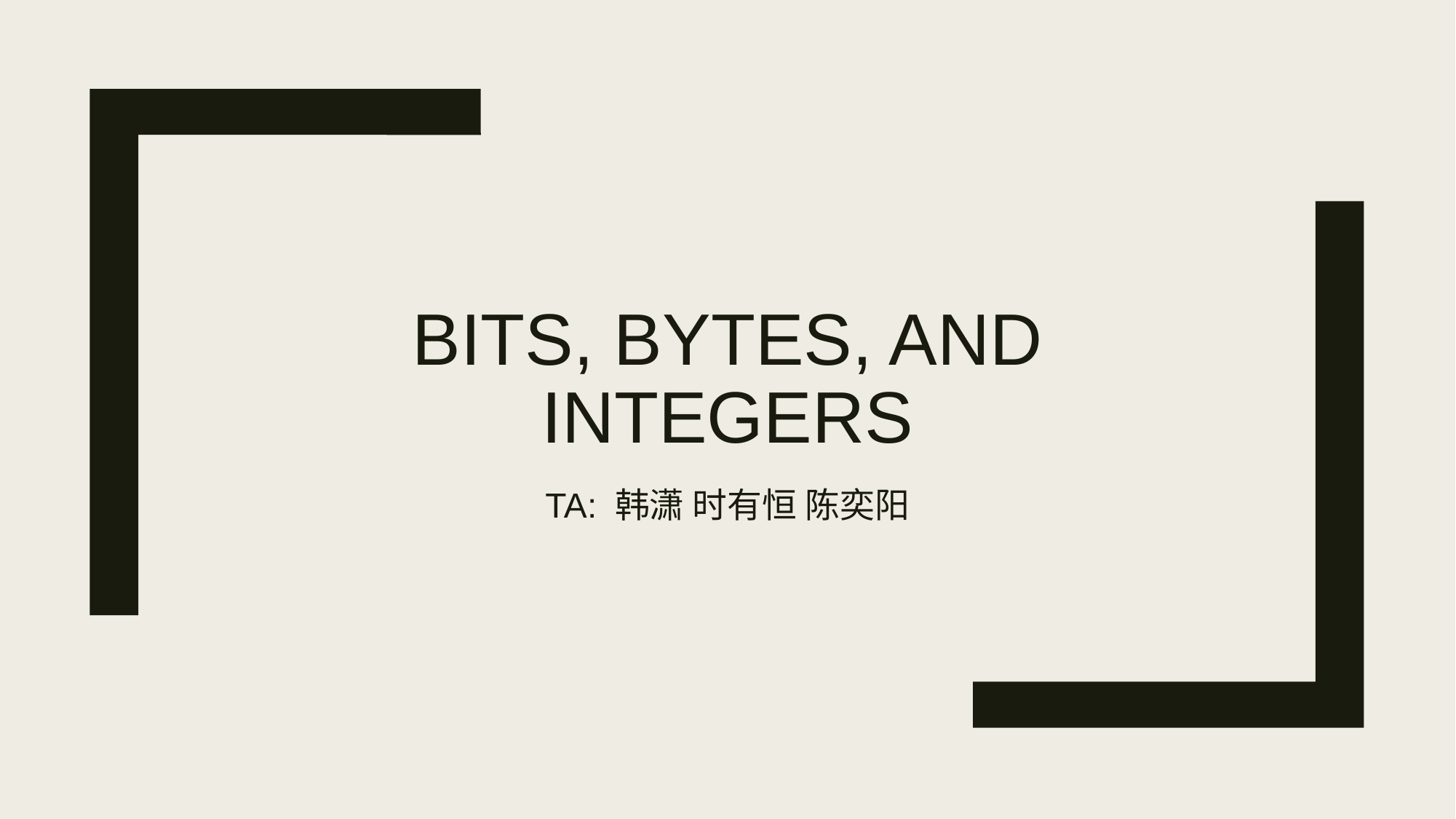

# Bits, Bytes, and Integers
TA: 韩潇 时有恒 陈奕阳